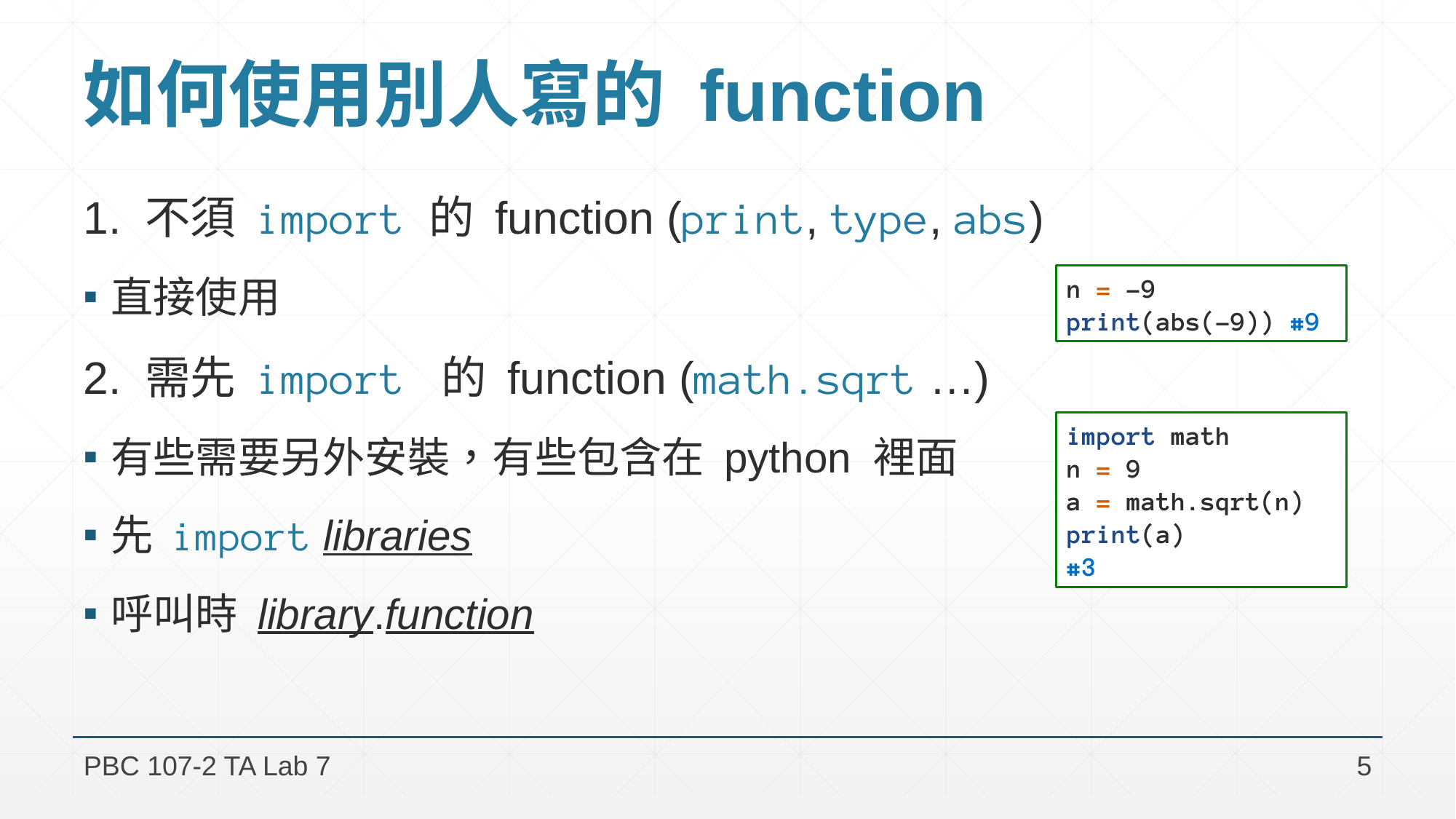

# 如何使用別人寫的 function
1. 不須 import 的 function (print, type, abs)
直接使用
2. 需先 import 的 function (math.sqrt …)
有些需要另外安裝，有些包含在 python 裡面
先 import libraries
呼叫時 library.function

n = -9
print(abs(-9)) #9
import math
n = 9
a = math.sqrt(n)
print(a)
#3
PBC 107-2 TA Lab 7
5